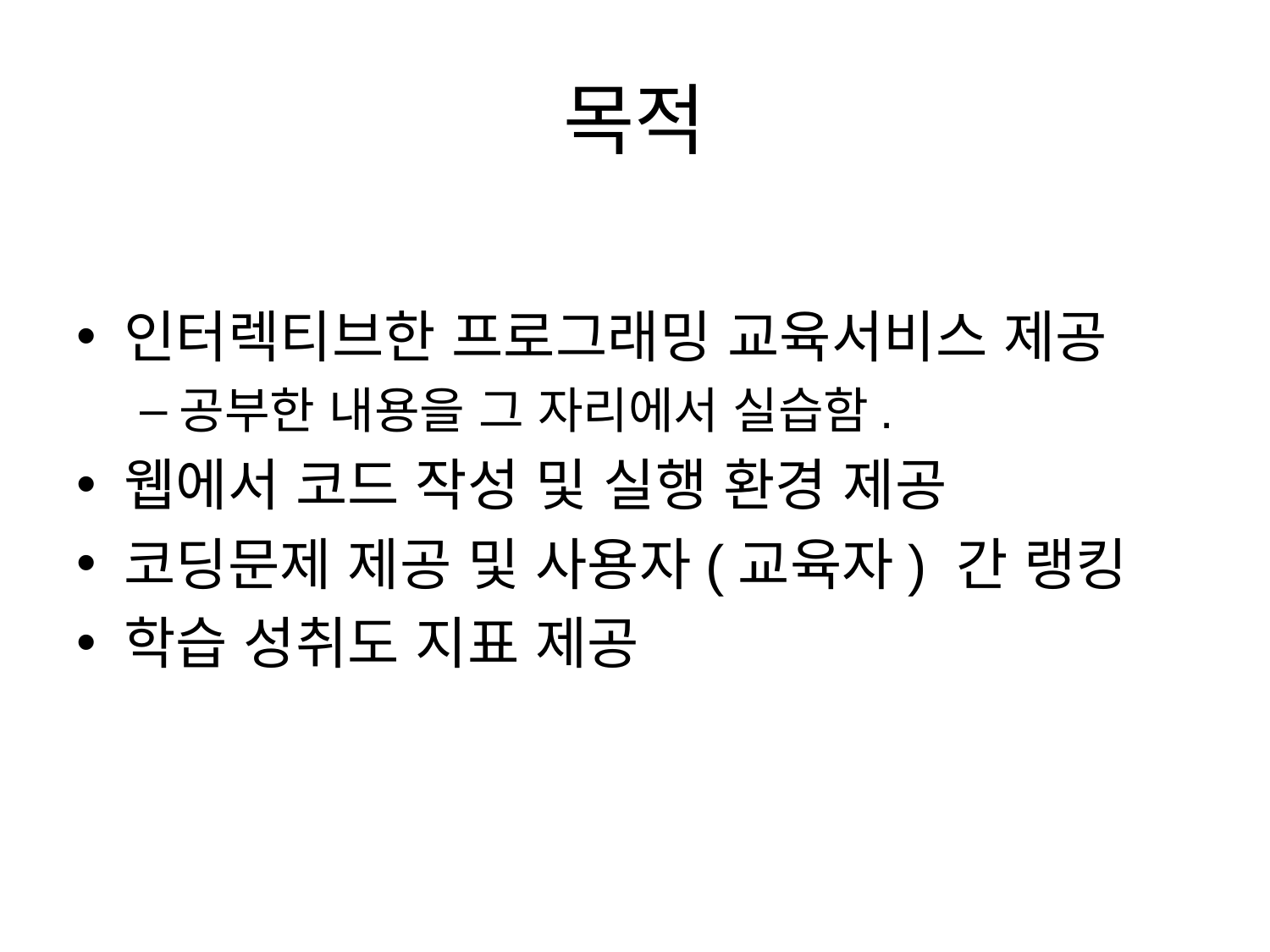

# 목적

인터렉티브한 프로그래밍 교육서비스 제공
공부한 내용을 그 자리에서 실습함.
웹에서 코드 작성 및 실행 환경 제공
코딩문제 제공 및 사용자(교육자) 간 랭킹
학습 성취도 지표 제공